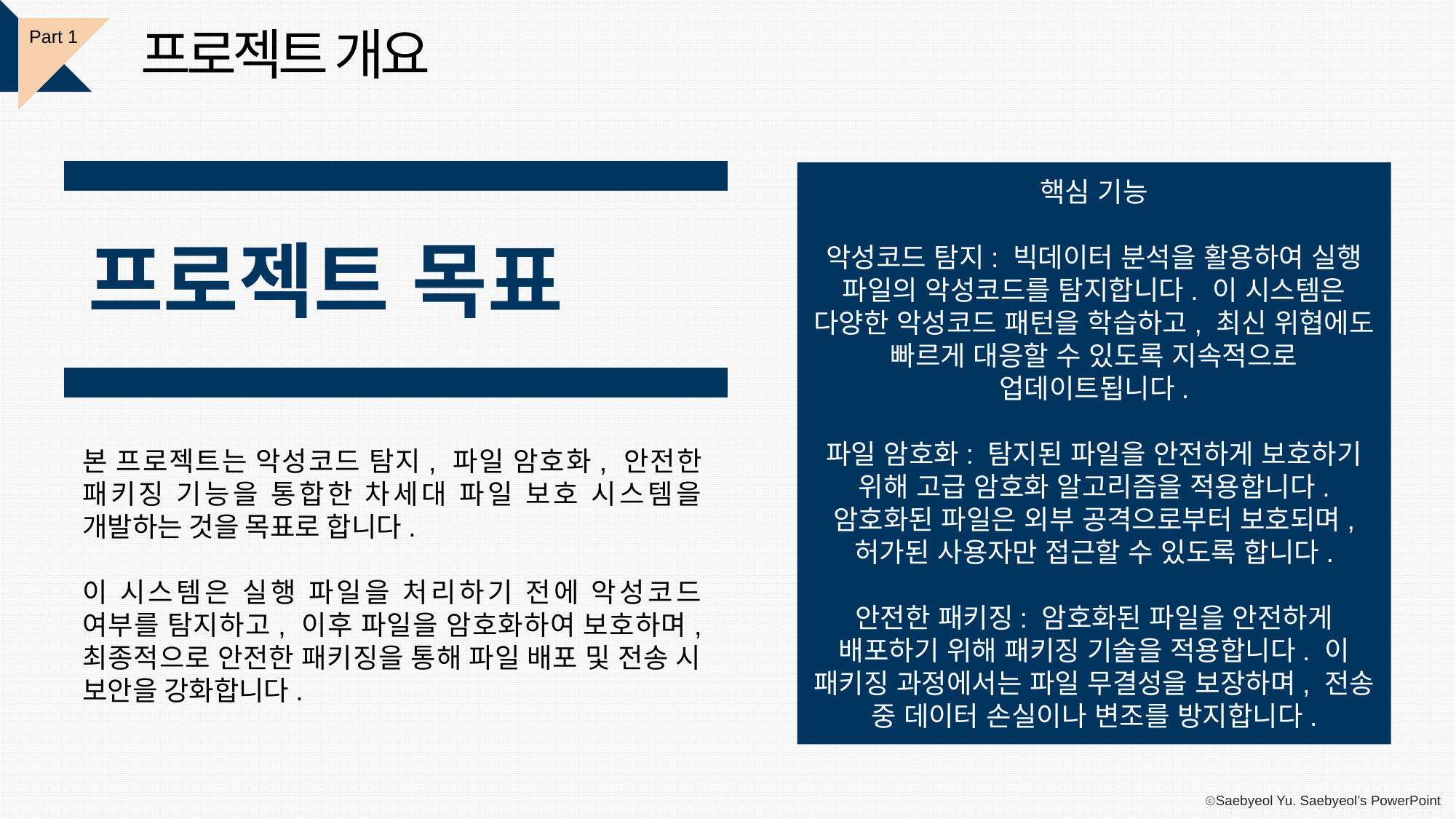

프로젝트 개요

Part 1
핵심 기능

악성코드 탐지: 빅데이터 분석을 활용하여 실행 파일의 악성코드를 탐지합니다. 이 시스템은 다양한 악성코드 패턴을 학습하고, 최신 위협에도 빠르게 대응할 수 있도록 지속적으로 업데이트됩니다.

파일 암호화: 탐지된 파일을 안전하게 보호하기 위해 고급 암호화 알고리즘을 적용합니다. 암호화된 파일은 외부 공격으로부터 보호되며, 허가된 사용자만 접근할 수 있도록 합니다.

안전한 패키징: 암호화된 파일을 안전하게 배포하기 위해 패키징 기술을 적용합니다. 이 패키징 과정에서는 파일 무결성을 보장하며, 전송 중 데이터 손실이나 변조를 방지합니다.
프로젝트 목표
본 프로젝트는 악성코드 탐지, 파일 암호화, 안전한 패키징 기능을 통합한 차세대 파일 보호 시스템을 개발하는 것을 목표로 합니다.

이 시스템은 실행 파일을 처리하기 전에 악성코드 여부를 탐지하고, 이후 파일을 암호화하여 보호하며, 최종적으로 안전한 패키징을 통해 파일 배포 및 전송 시 보안을 강화합니다.